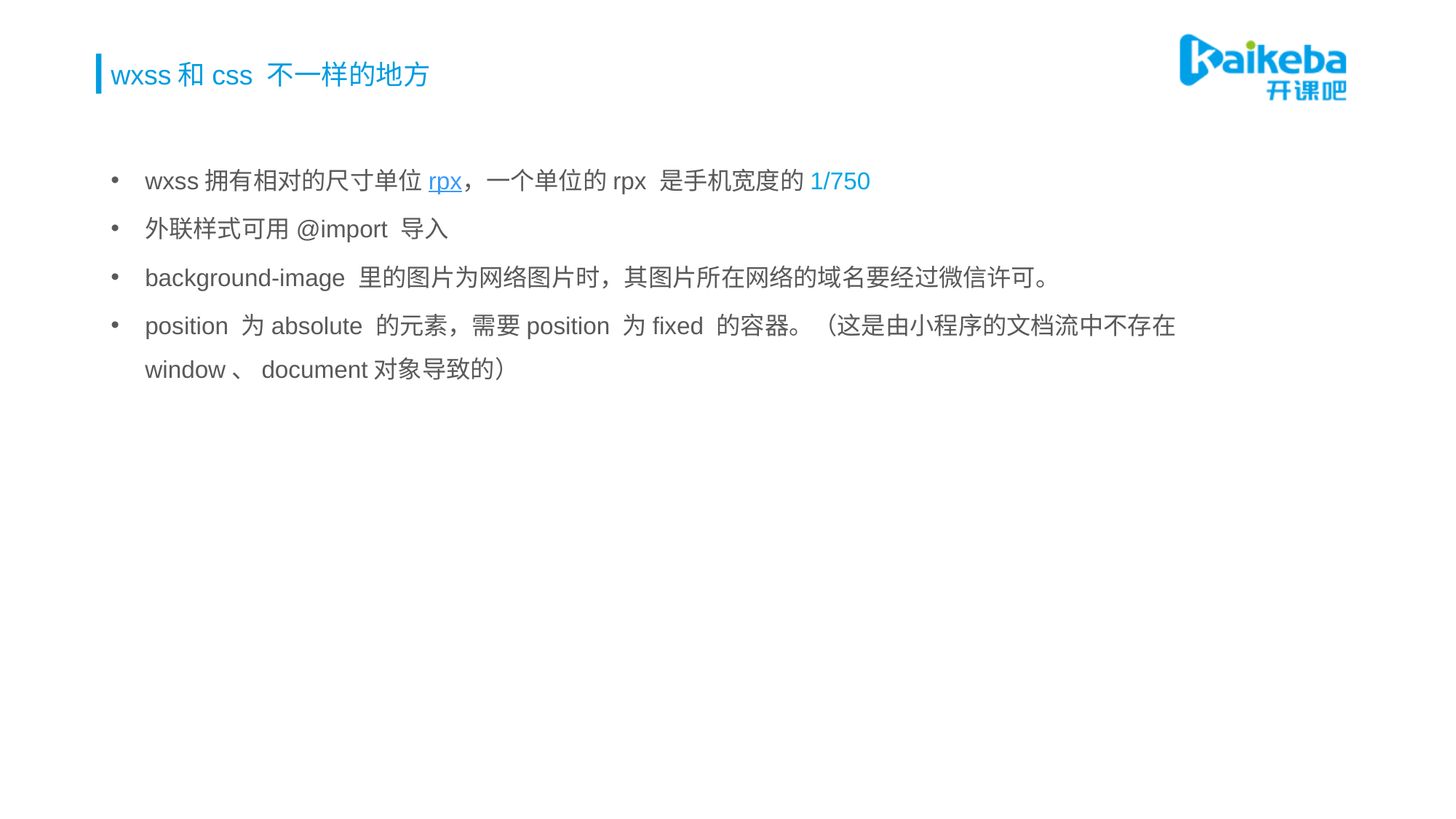

# wxss和css 不一样的地方
wxss拥有相对的尺寸单位rpx，一个单位的rpx 是手机宽度的1/750
外联样式可用@import 导入
background-image 里的图片为网络图片时，其图片所在网络的域名要经过微信许可。
position 为absolute 的元素，需要position 为fixed 的容器。（这是由小程序的文档流中不存在window、document对象导致的）